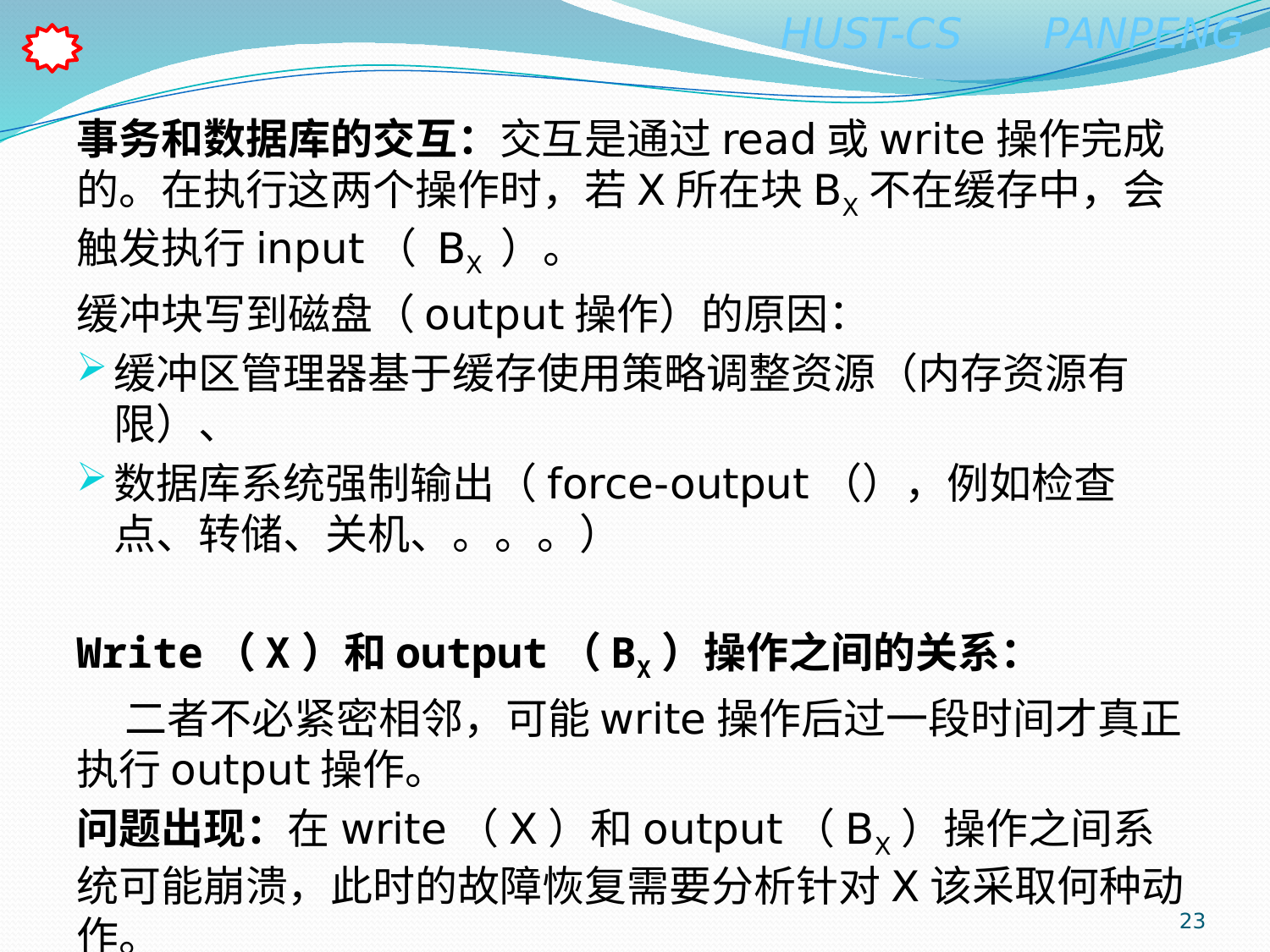

事务和数据库的交互：交互是通过read或write操作完成的。在执行这两个操作时，若X所在块BX不在缓存中，会触发执行input（ BX ）。
缓冲块写到磁盘（output操作）的原因：
缓冲区管理器基于缓存使用策略调整资源（内存资源有限）、
数据库系统强制输出（force-output（），例如检查点、转储、关机、。。。）

Write（X）和output（BX）操作之间的关系：
    二者不必紧密相邻，可能write操作后过一段时间才真正执行output操作。
问题出现：在write（X）和output（BX）操作之间系统可能崩溃，此时的故障恢复需要分析针对X该采取何种动作。
23